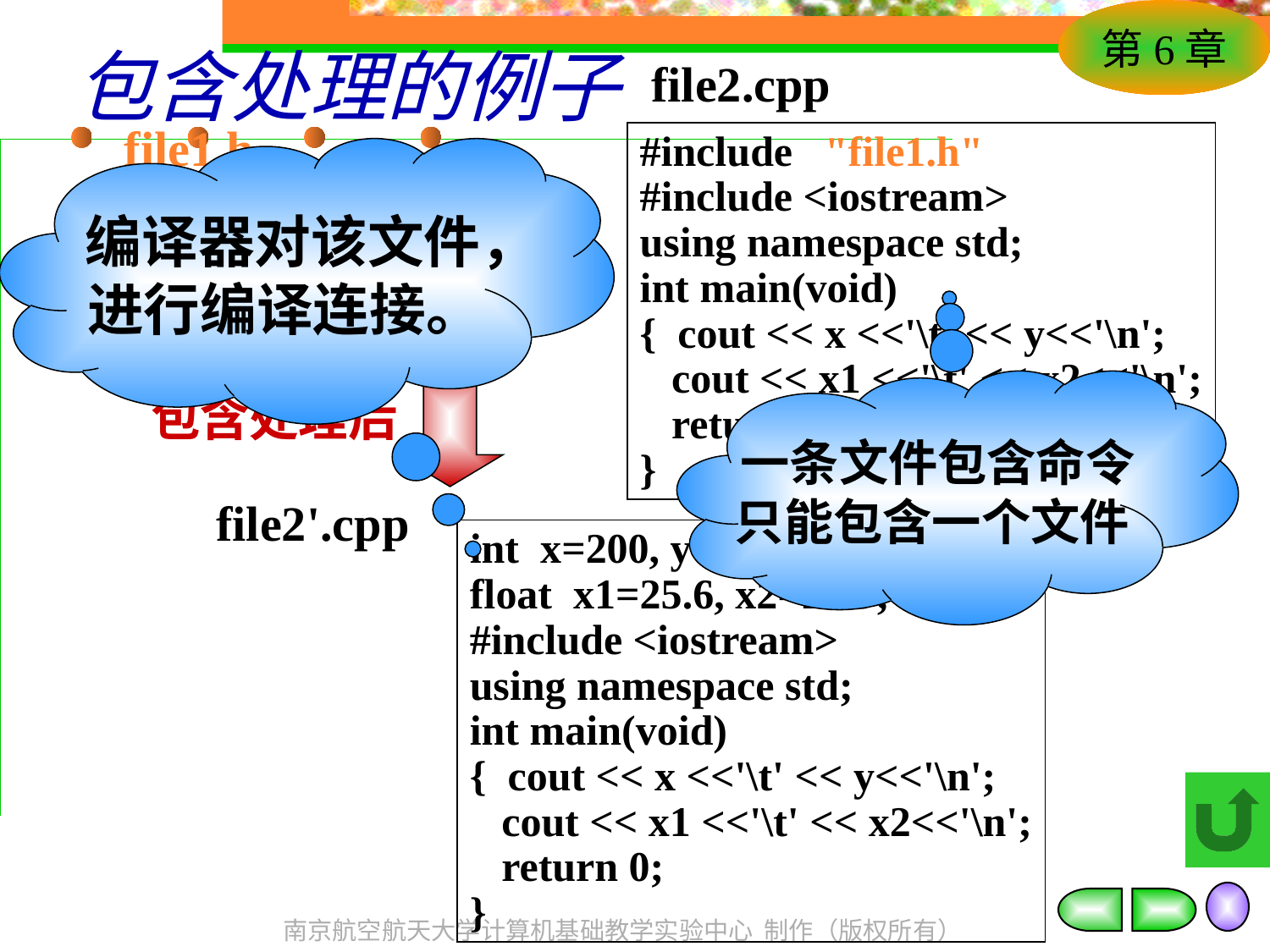

# 包含处理的例子
file2.cpp
#include   "file1.h"
#include <iostream>
using namespace std;
int main(void)
{  cout << x <<'\t' << y<<'\n';
   cout << x1 <<'\t' << x2<<'\n';
   return 0;
}
file1.h
int  x=200, y=100;
float  x1=25.6, x2=28.9;
   编译器对该文件，
进行编译连接。

包含处理后
一条文件包含命令
只能包含一个文件
file2'.cpp
int  x=200, y=100;
float  x1=25.6, x2=28.9;
#include <iostream>
using namespace std;
int main(void)
{  cout << x <<'\t' << y<<'\n';
   cout << x1 <<'\t' << x2<<'\n';
   return 0;
}